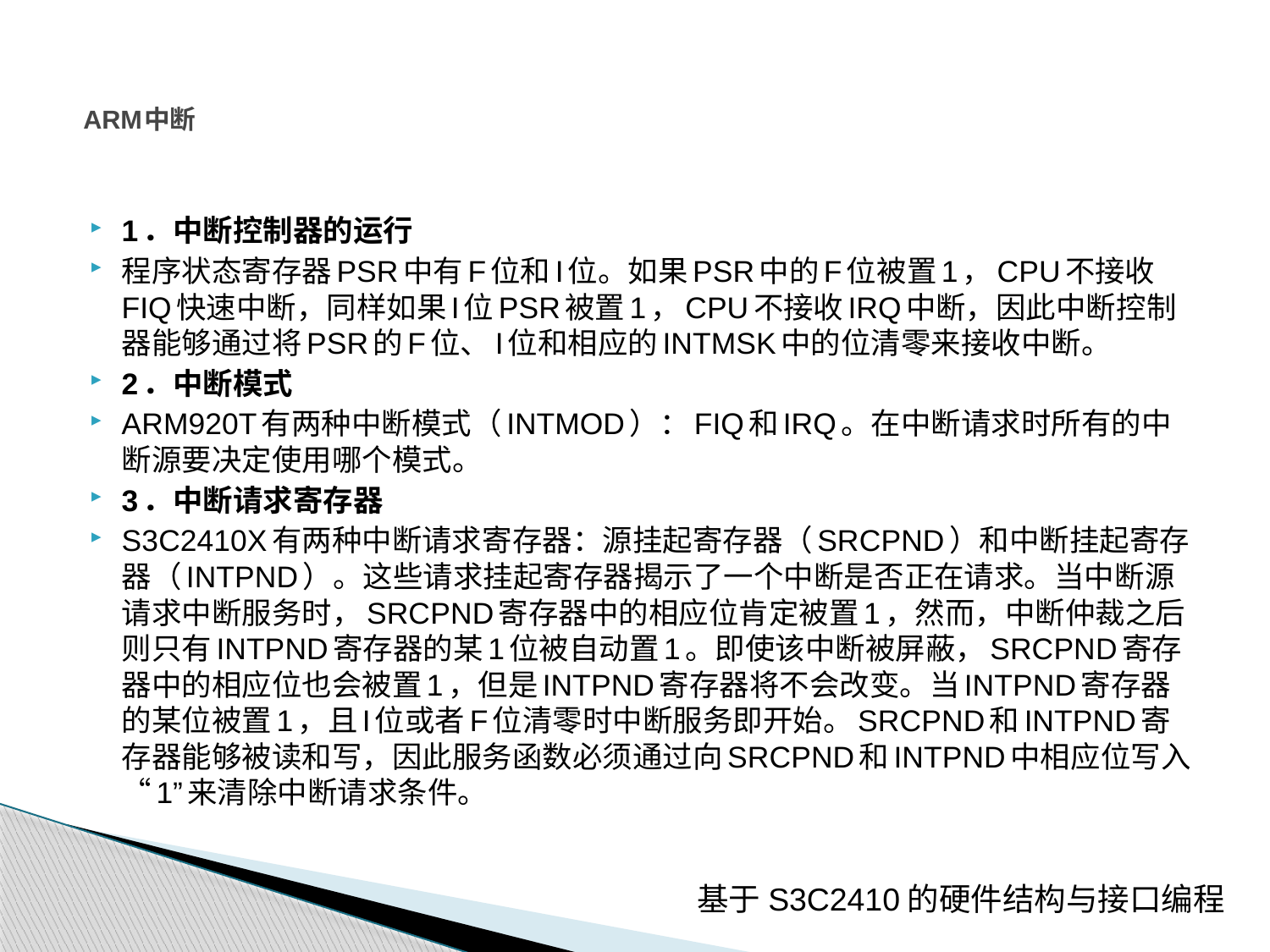

# ARM中断
1．中断控制器的运行
程序状态寄存器PSR中有F位和I位。如果PSR中的F位被置1，CPU不接收FIQ快速中断，同样如果I位PSR被置1，CPU不接收IRQ中断，因此中断控制器能够通过将PSR的F位、I位和相应的INTMSK中的位清零来接收中断。
2．中断模式
ARM920T有两种中断模式（INTMOD）：FIQ和IRQ。在中断请求时所有的中断源要决定使用哪个模式。
3．中断请求寄存器
S3C2410X有两种中断请求寄存器：源挂起寄存器（SRCPND）和中断挂起寄存器（INTPND）。这些请求挂起寄存器揭示了一个中断是否正在请求。当中断源请求中断服务时，SRCPND寄存器中的相应位肯定被置1，然而，中断仲裁之后则只有INTPND寄存器的某1位被自动置1。即使该中断被屏蔽，SRCPND寄存器中的相应位也会被置1，但是INTPND寄存器将不会改变。当INTPND寄存器的某位被置1，且I位或者F位清零时中断服务即开始。SRCPND和INTPND寄存器能够被读和写，因此服务函数必须通过向SRCPND和INTPND中相应位写入“1”来清除中断请求条件。

基于S3C2410的硬件结构与接口编程